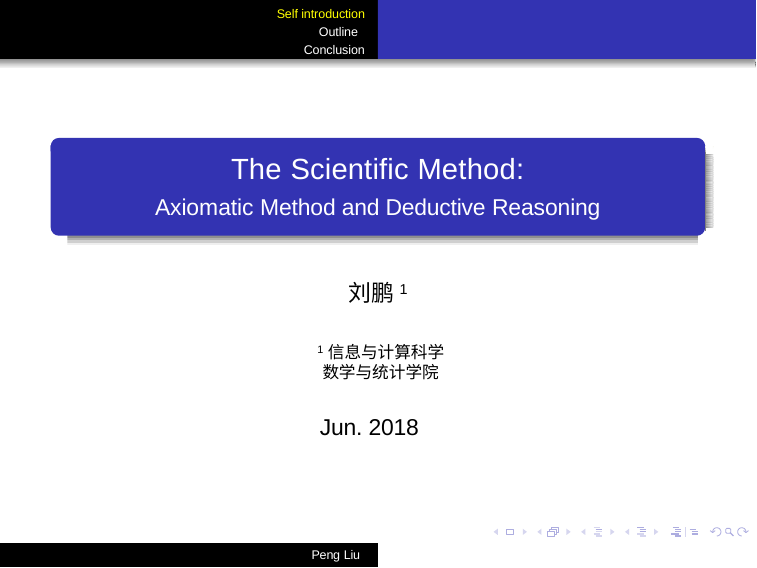

Self introduction
Outline
Conclusion

The Scientific Method:
Axiomatic Method and Deductive Reasoning

刘鹏1

1信息与计算科学
数学与统计学院

Jun. 2018

Peng Liu
Short Paper Title